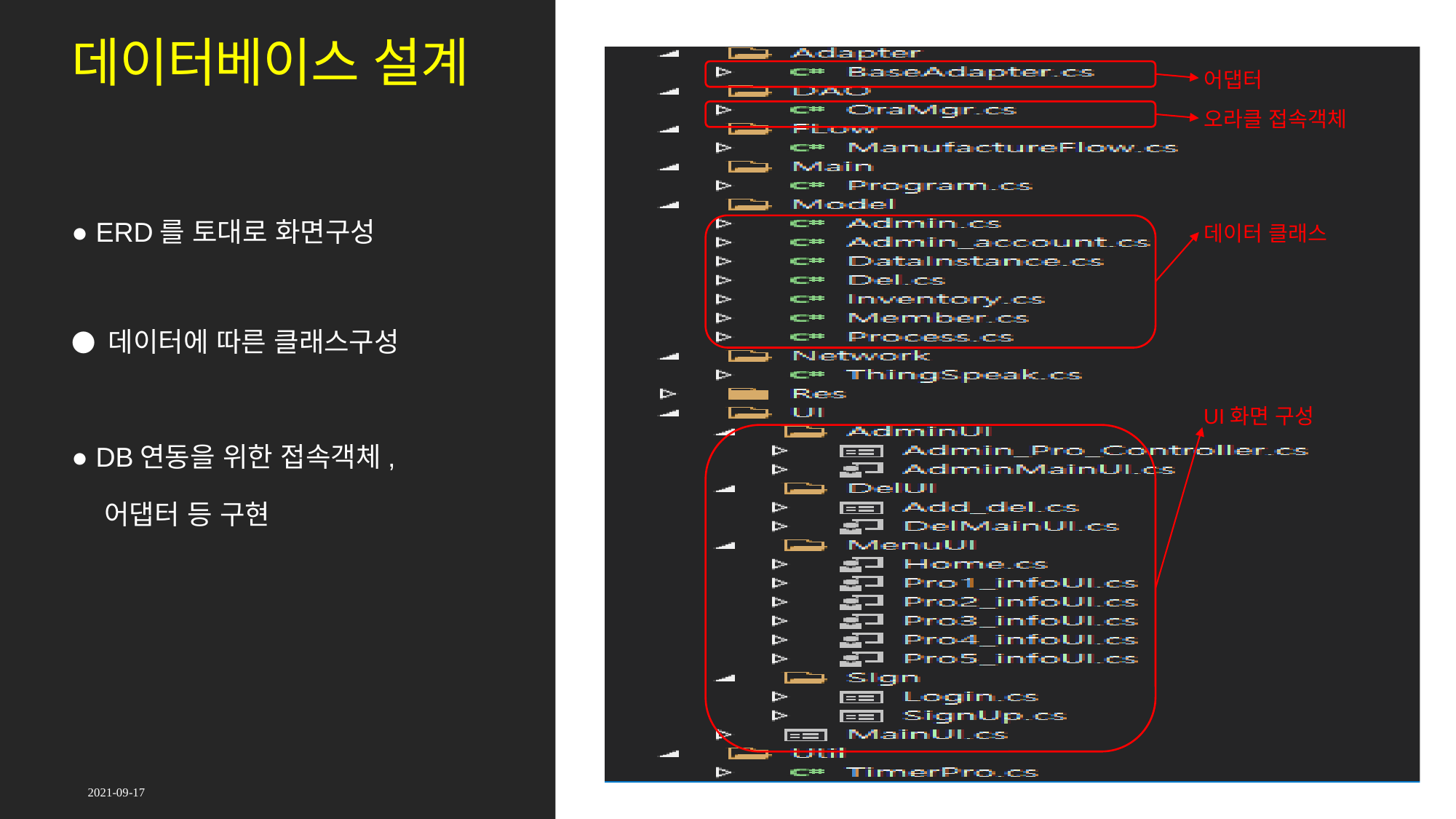

데이터베이스 설계

어댑터

오라클 접속객체

● ERD를 토대로 화면구성

● 데이터에 따른 클래스구성

● DB연동을 위한 접속객체,
    어댑터 등 구현
데이터 클래스

UI화면 구성

2021-09-17